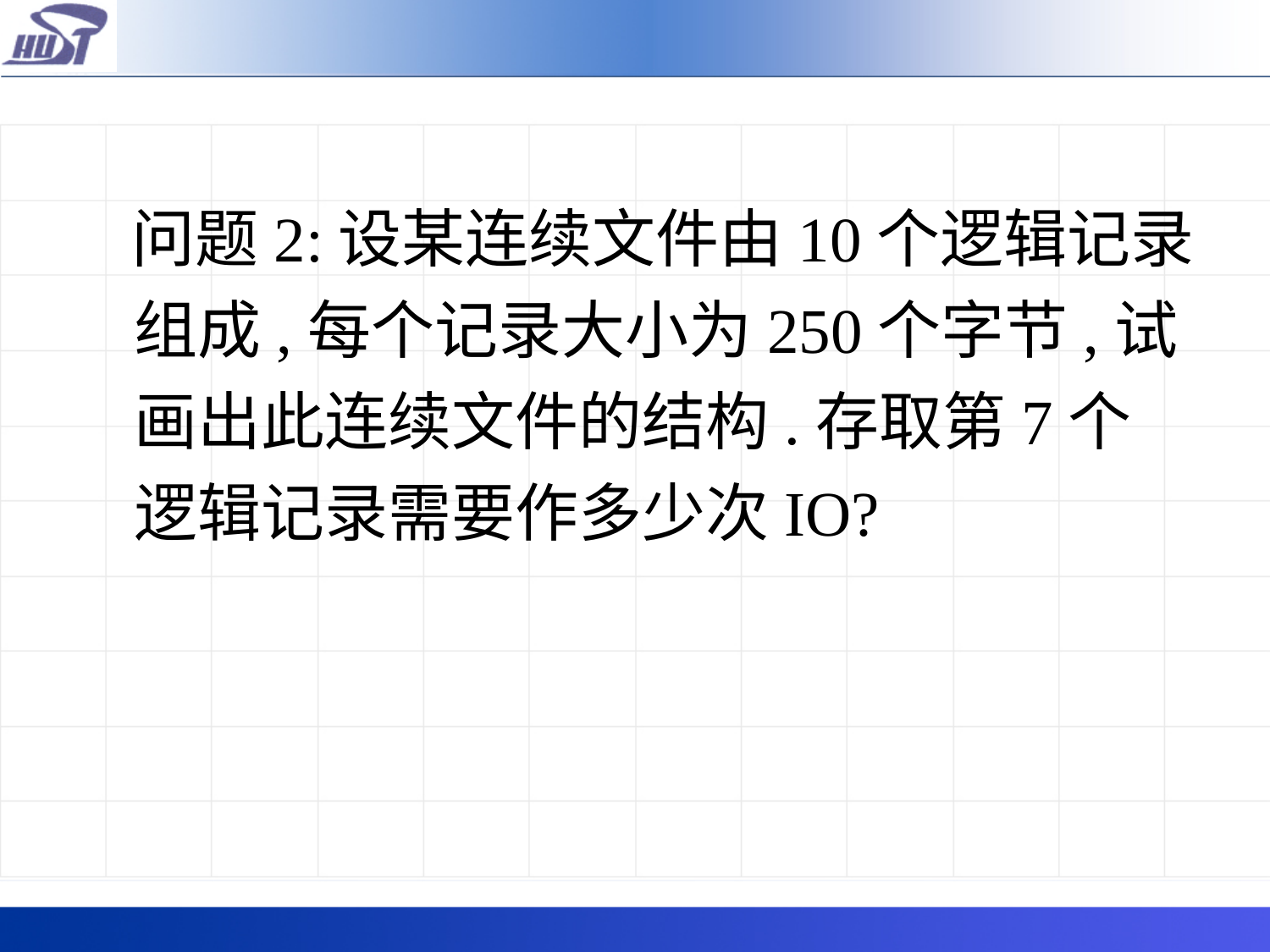

问题2:设某连续文件由10个逻辑记录组成,每个记录大小为250个字节,试画出此连续文件的结构.存取第7个逻辑记录需要作多少次IO?